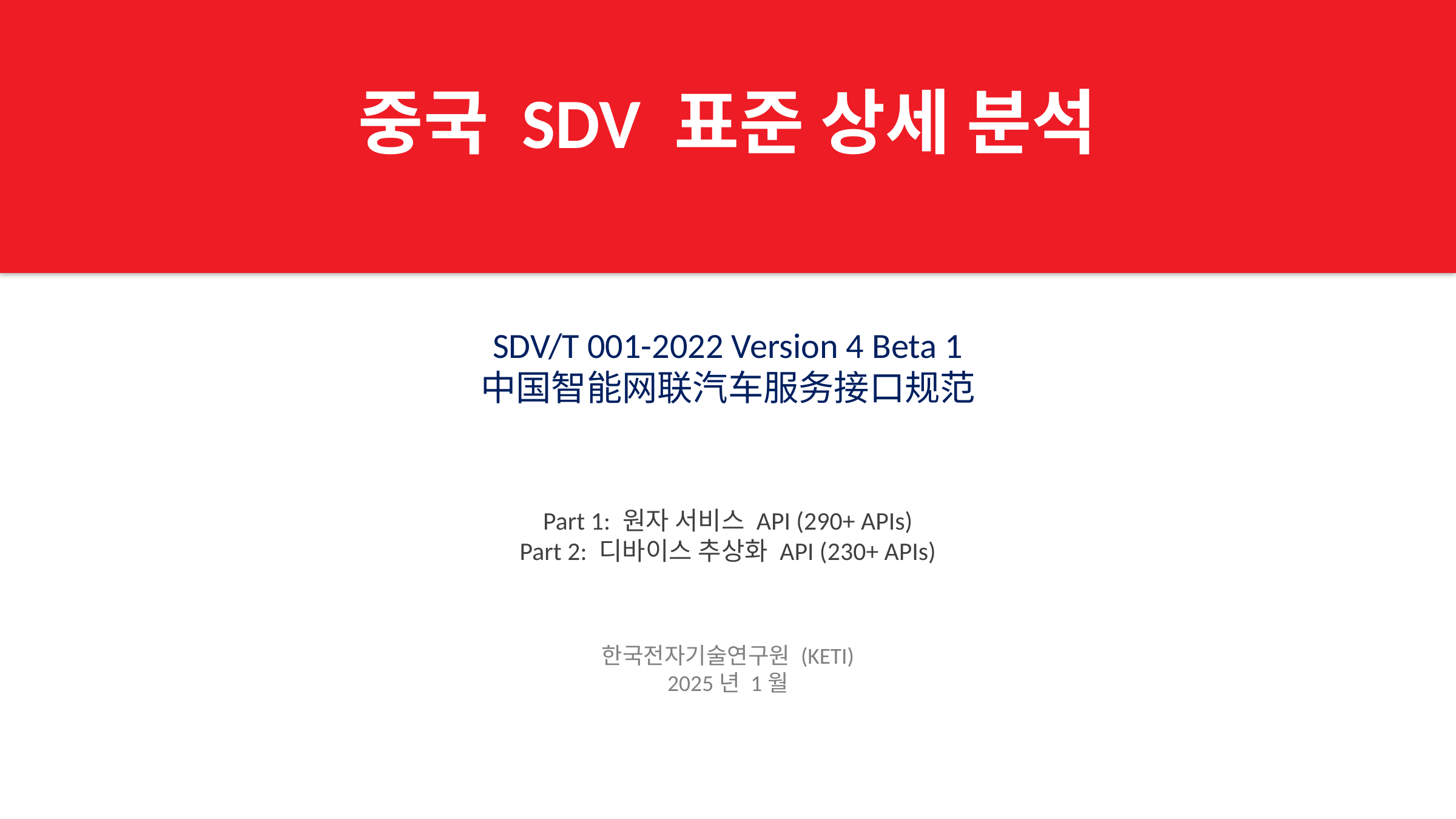

중국 SDV 표준 상세 분석
SDV/T 001-2022 Version 4 Beta 1
中国智能网联汽车服务接口规范
Part 1: 원자 서비스 API (290+ APIs)
Part 2: 디바이스 추상화 API (230+ APIs)
한국전자기술연구원 (KETI)
2025년 1월